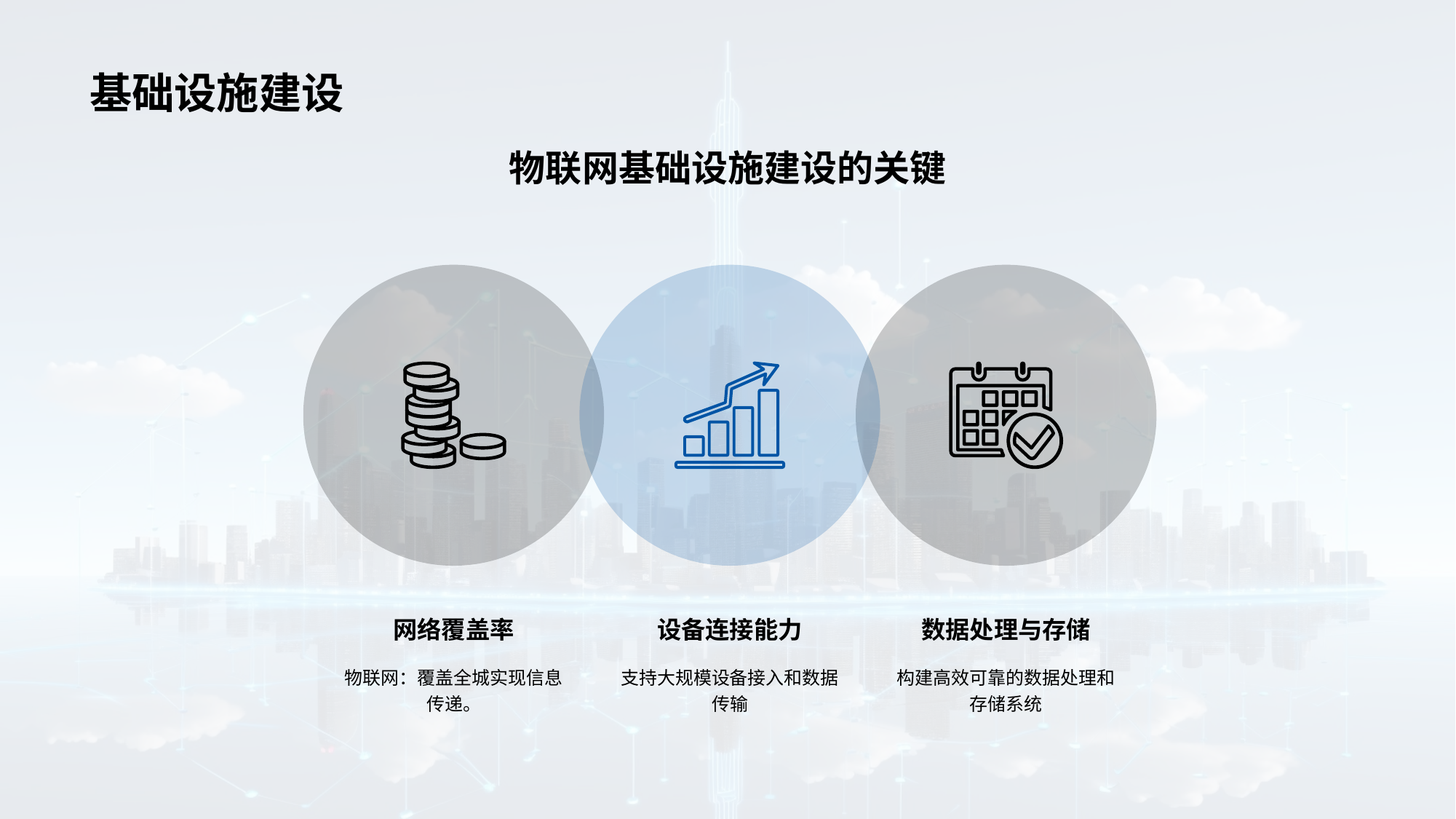

# 基础设施建设
物联网基础设施建设的关键

网络覆盖率
设备连接能力
数据处理与存储
物联网：覆盖全城实现信息传递。
支持大规模设备接入和数据传输
构建高效可靠的数据处理和存储系统